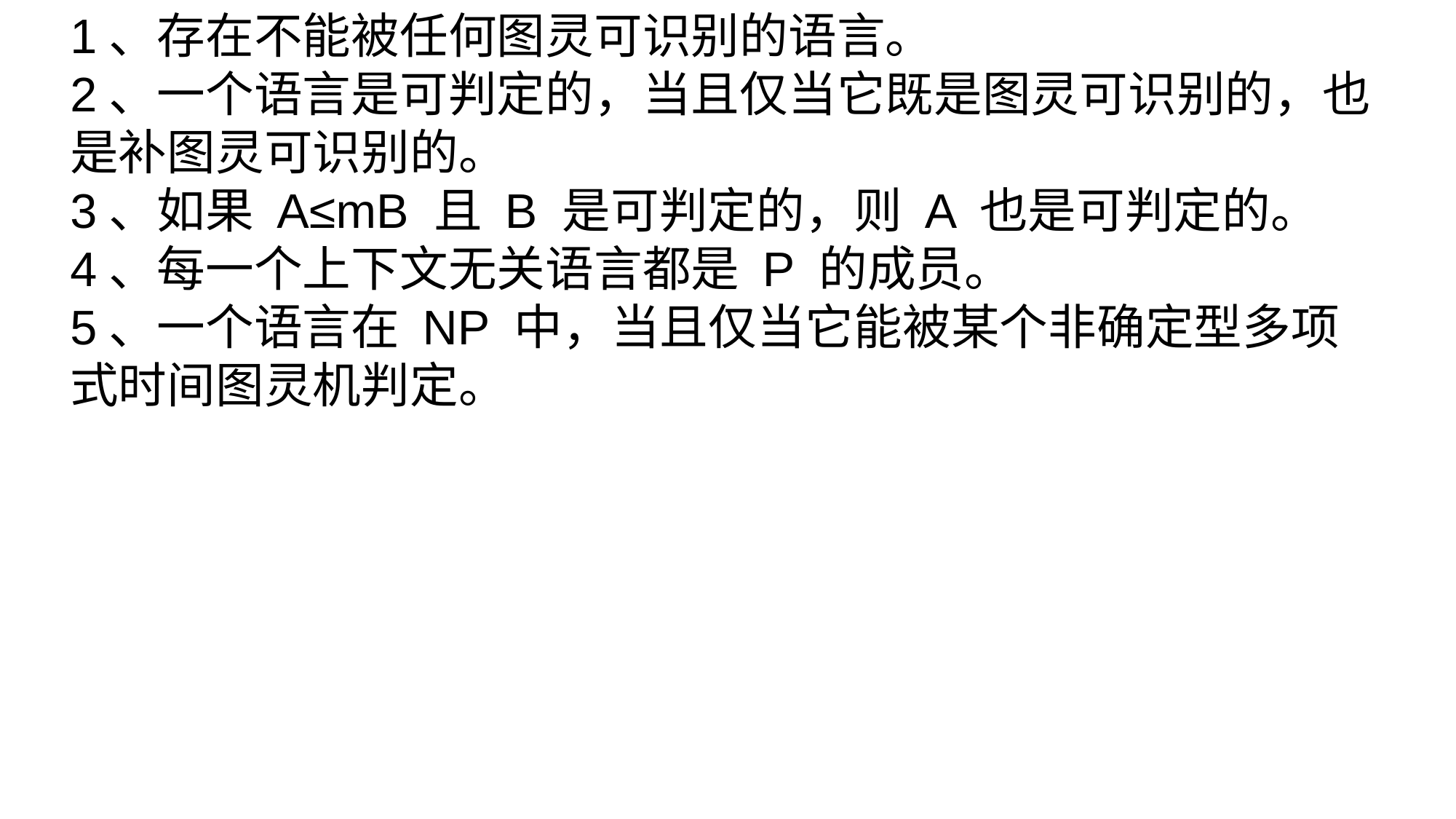

1、存在不能被任何图灵可识别的语言。
2、一个语言是可判定的，当且仅当它既是图灵可识别的，也是补图灵可识别的。
3、如果 A≤mB 且 B 是可判定的，则 A 也是可判定的。
4、每一个上下文无关语言都是 P 的成员。
5、一个语言在 NP 中，当且仅当它能被某个非确定型多项式时间图灵机判定。